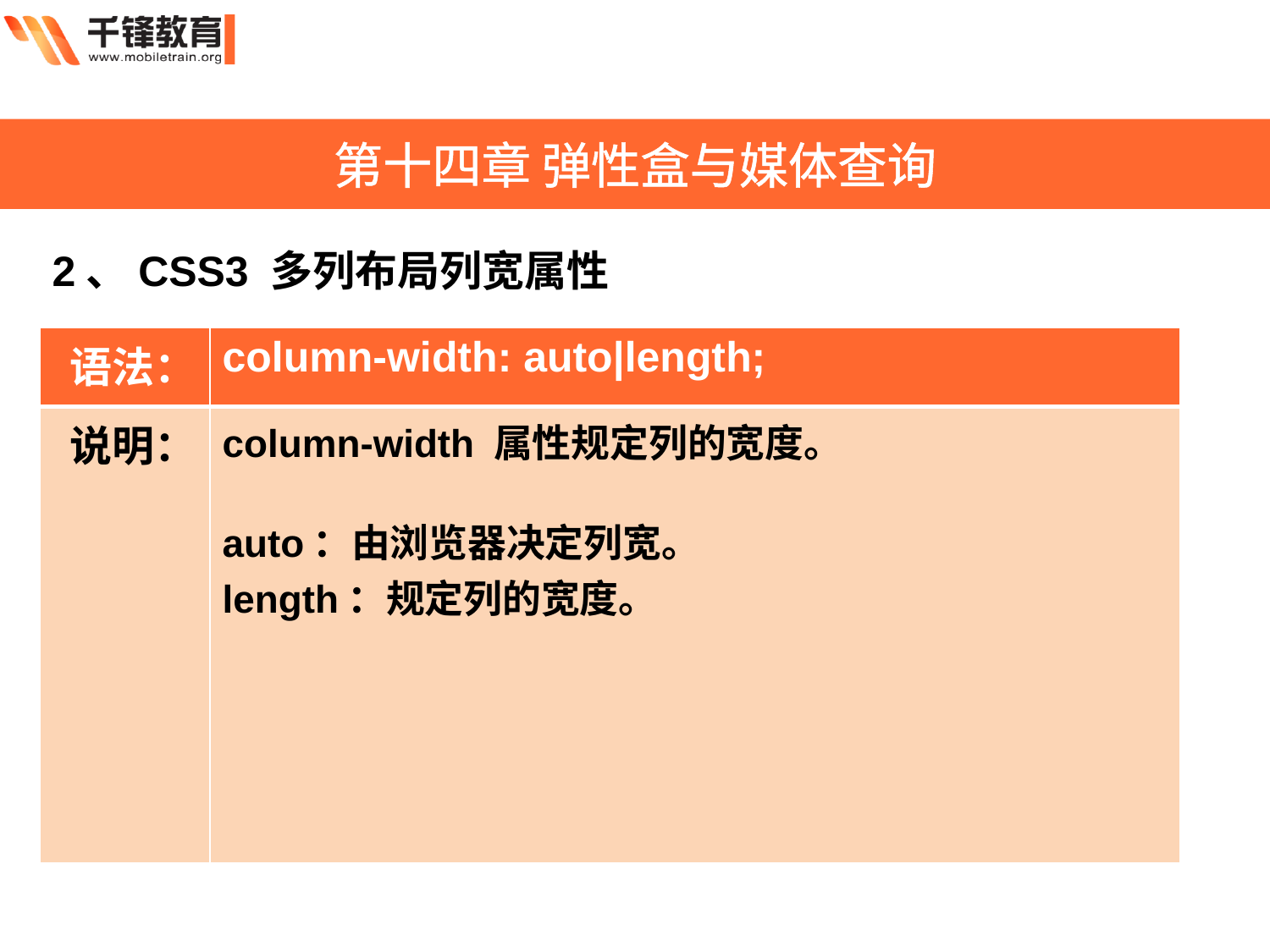

第十四章 弹性盒与媒体查询
2、CSS3 多列布局列宽属性

| 语法： | column-width: auto|length; |
| --- | --- |
| 说明： | column-width 属性规定列的宽度。 auto：由浏览器决定列宽。 length：规定列的宽度。 |